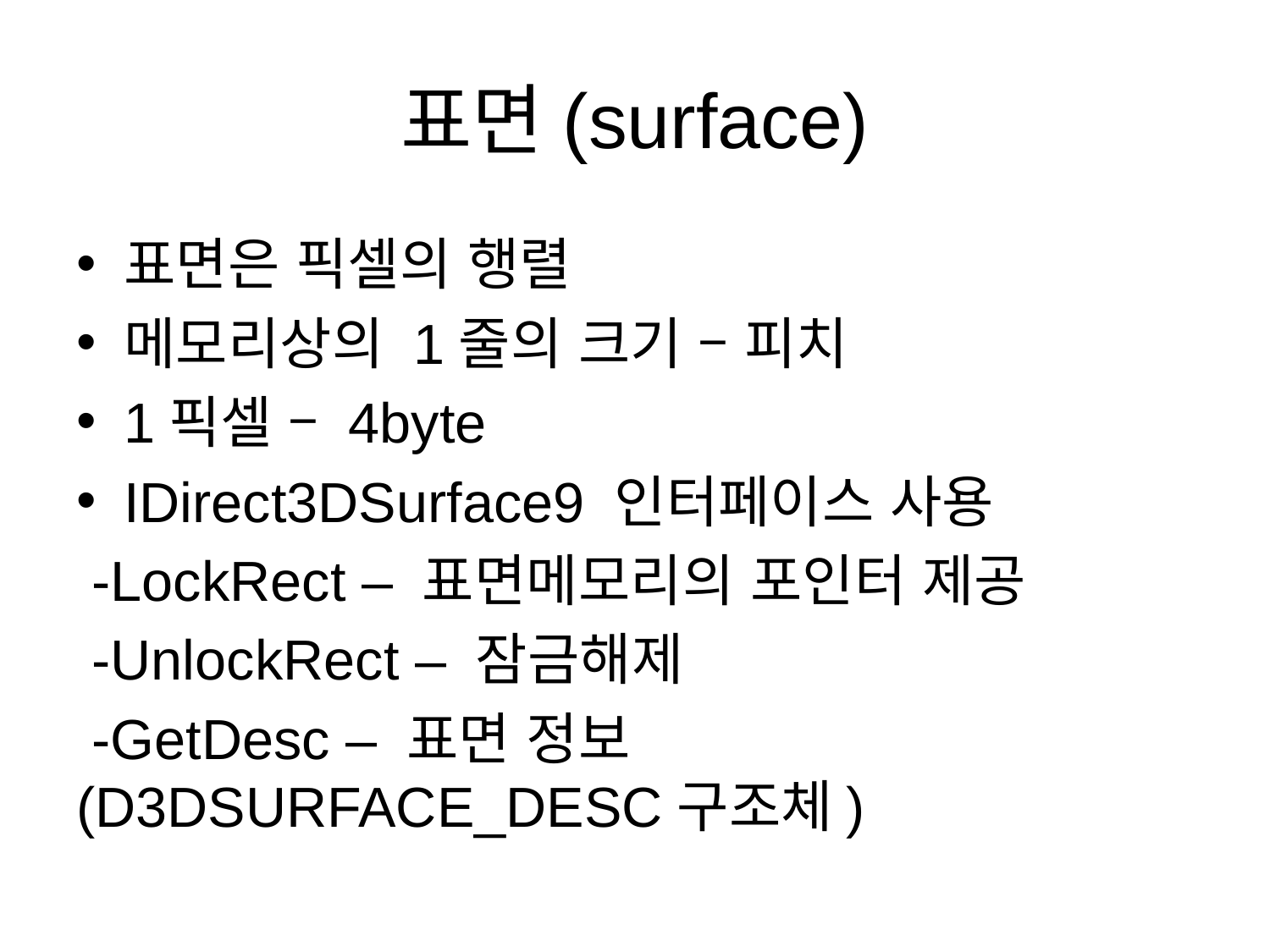

# 표면(surface)
표면은 픽셀의 행렬
메모리상의 1줄의 크기 – 피치
1픽셀 – 4byte
IDirect3DSurface9 인터페이스 사용
 -LockRect – 표면메모리의 포인터 제공
 -UnlockRect – 잠금해제
 -GetDesc – 표면 정보(D3DSURFACE_DESC구조체)